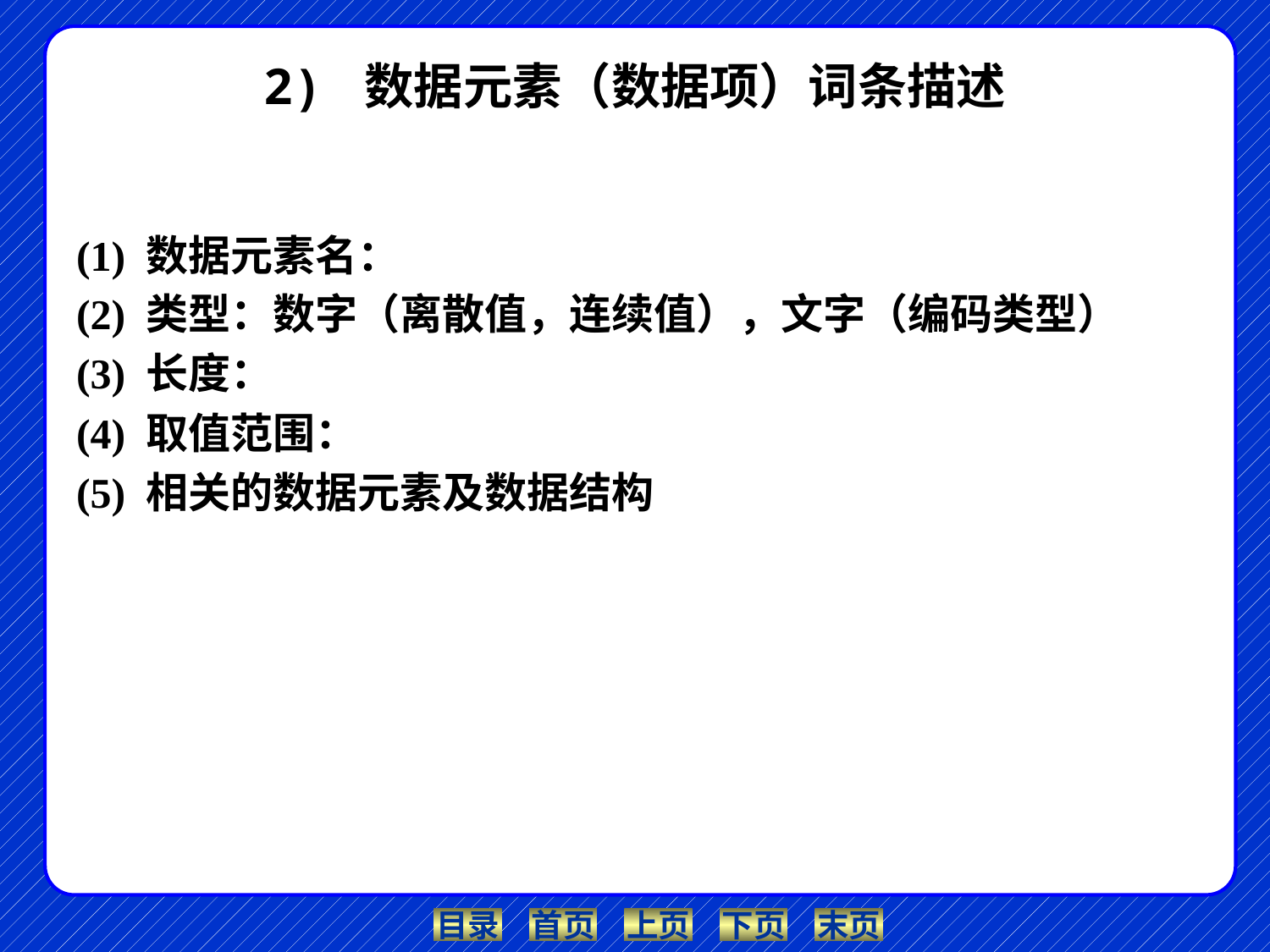

2) 数据元素（数据项）词条描述
(1) 数据元素名：
(2) 类型：数字（离散值，连续值），文字（编码类型）
(3) 长度：
(4) 取值范围：
(5) 相关的数据元素及数据结构